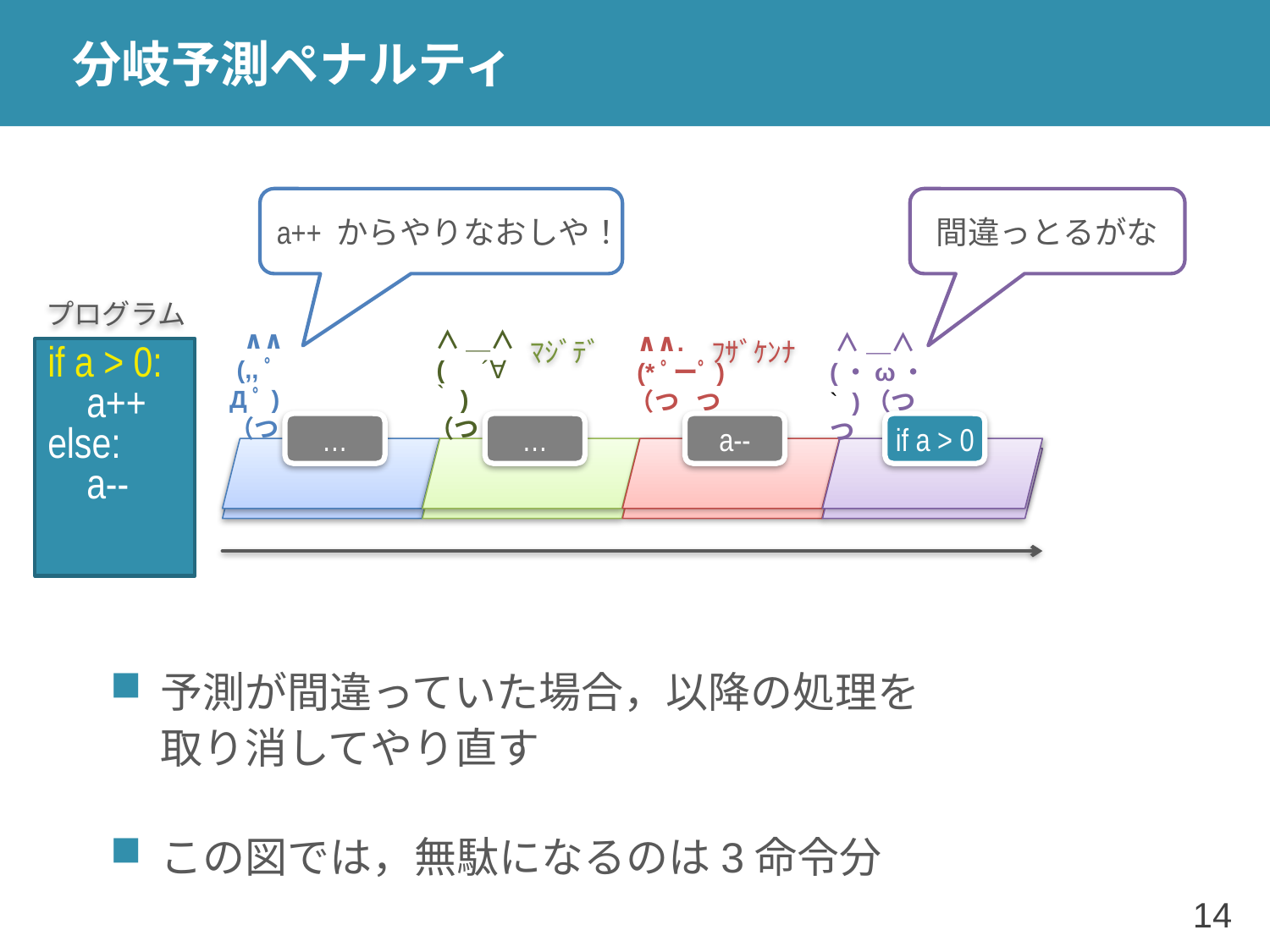

# 分岐予測ペナルティ
a++ からやりなおしや！
間違っとるがな
プログラム
ﾏｼﾞﾃﾞ
ﾌｻﾞｹﾝﾅ
  ∧∧
 (,,ﾟДﾟ)
（つ   つ
 ∧＿∧
 (　´∀｀)
（つ    つ
 ∧∧.
 (*ﾟーﾟ)（つ   つ
 ∧＿∧
(・ω・`  )（つ    つ
if a > 0:
    a++
else:
    a--

…
…
a--
if a > 0

予測が間違っていた場合，以降の処理を
取り消してやり直す
この図では，無駄になるのは3命令分